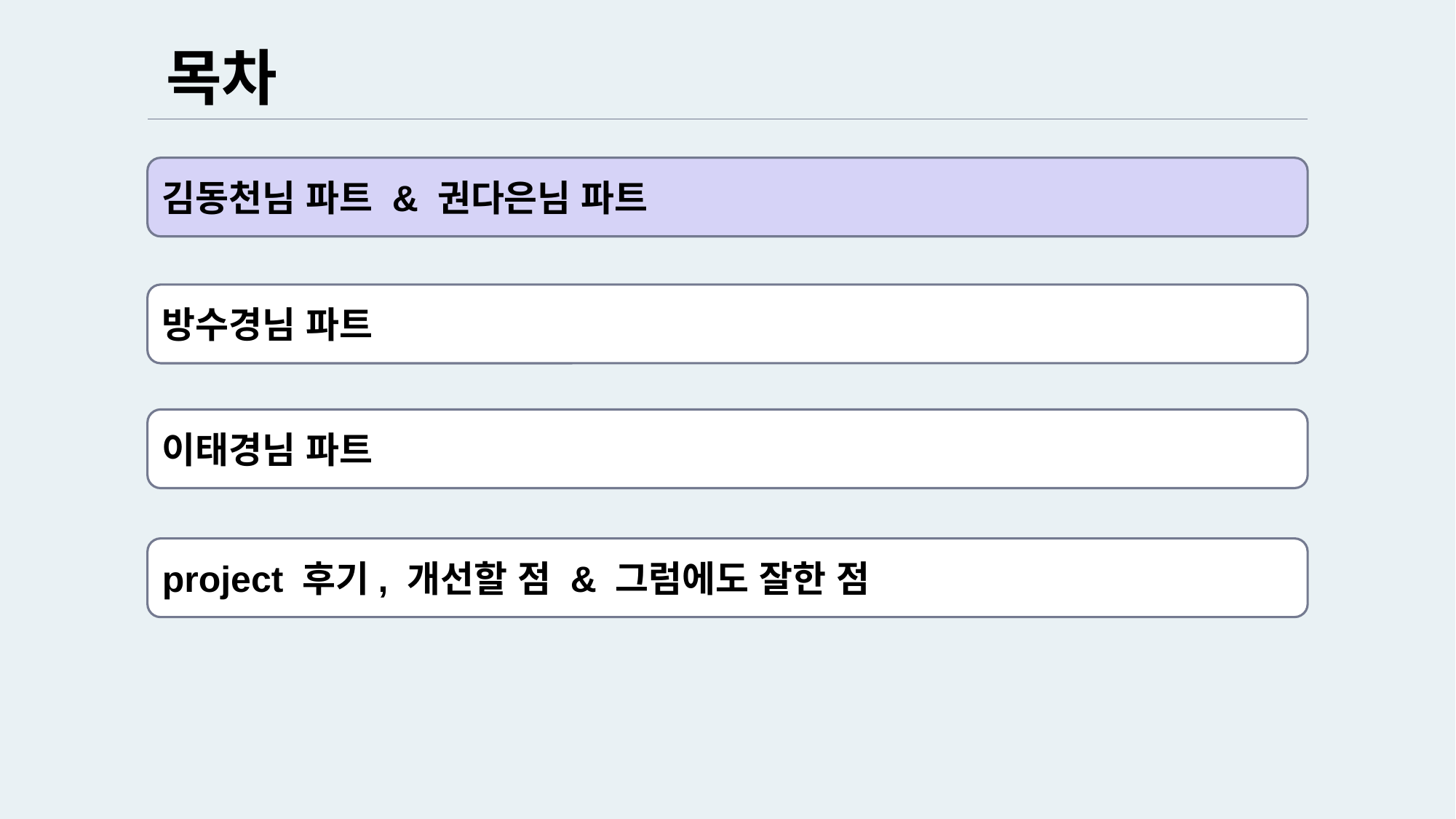

목차
김동천님 파트 & 권다은님 파트
방수경님 파트
이태경님 파트
project 후기, 개선할 점 & 그럼에도 잘한 점